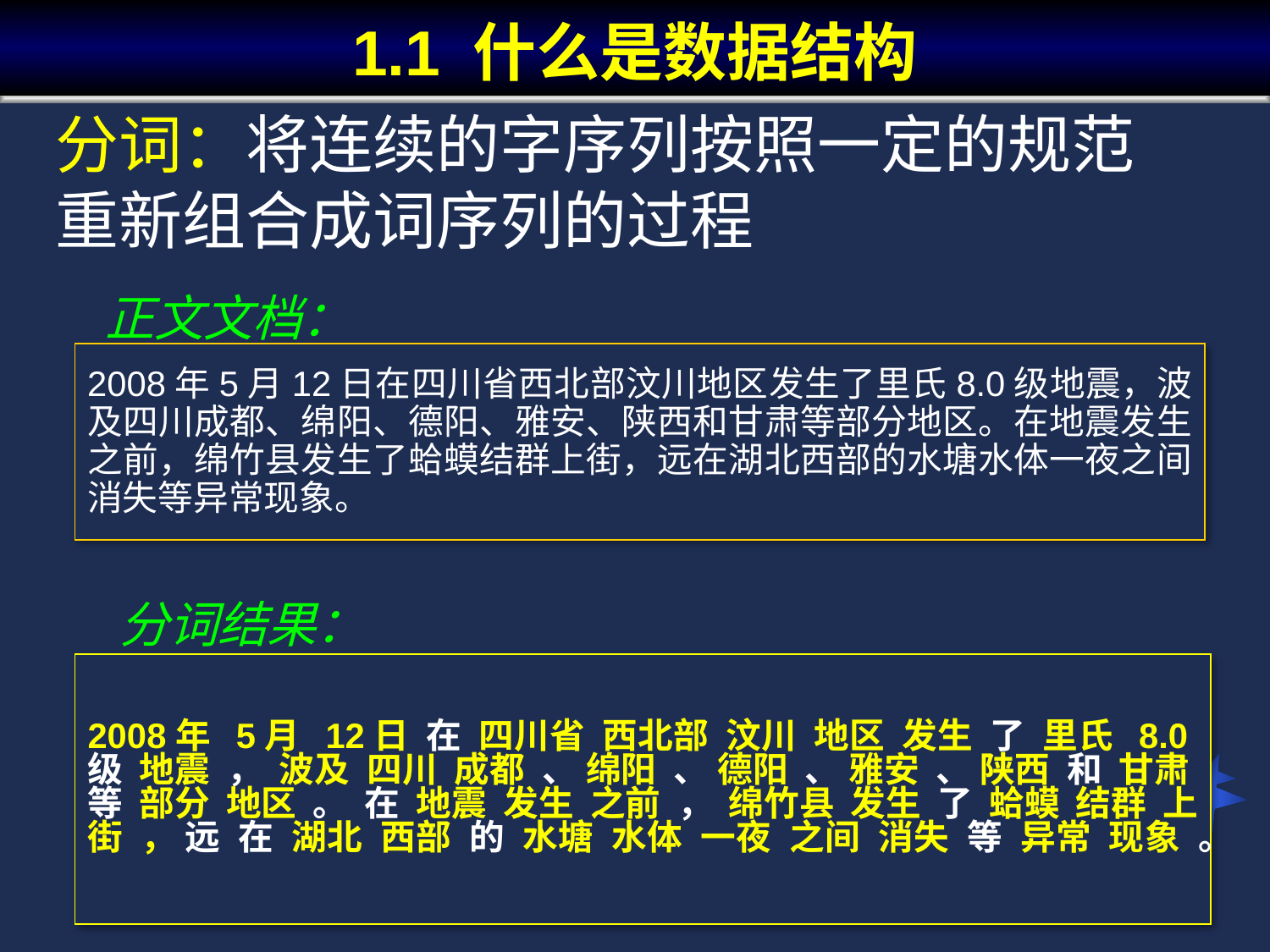

# 1.1 什么是数据结构
分词：将连续的字序列按照一定的规范重新组合成词序列的过程
正文文档：
2008年5月12日在四川省西北部汶川地区发生了里氏8.0级地震，波及四川成都、绵阳、德阳、雅安、陕西和甘肃等部分地区。在地震发生之前，绵竹县发生了蛤蟆结群上街，远在湖北西部的水塘水体一夜之间消失等异常现象。
分词结果：
2008年  5月  12日  在  四川省  西北部  汶川  地区  发生  了  里氏  8.0  级  地震  ，  波及  四川  成都  、 绵阳  、 德阳  、 雅安  、 陕西  和  甘肃  等  部分  地区  。  在  地震  发生  之前  ，  绵竹县  发生  了  蛤蟆  结群  上街  ， 远  在  湖北  西部  的  水塘  水体  一夜  之间  消失  等  异常  现象  。